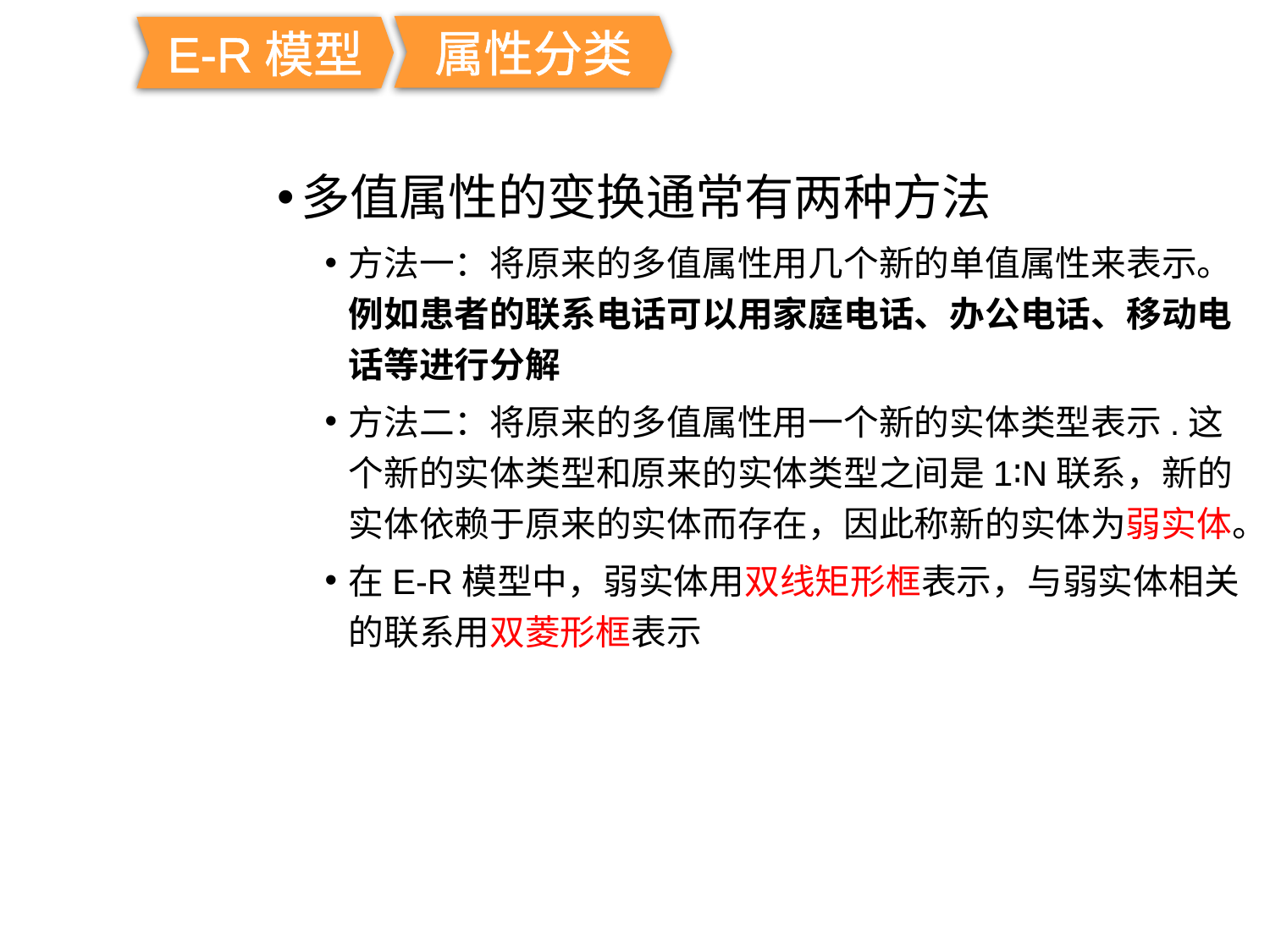

属性分类
E-R模型

多值属性的变换通常有两种方法
方法一：将原来的多值属性用几个新的单值属性来表示。例如患者的联系电话可以用家庭电话、办公电话、移动电话等进行分解
方法二：将原来的多值属性用一个新的实体类型表示.这个新的实体类型和原来的实体类型之间是1∶N联系，新的实体依赖于原来的实体而存在，因此称新的实体为弱实体。
在E-R模型中，弱实体用双线矩形框表示，与弱实体相关的联系用双菱形框表示